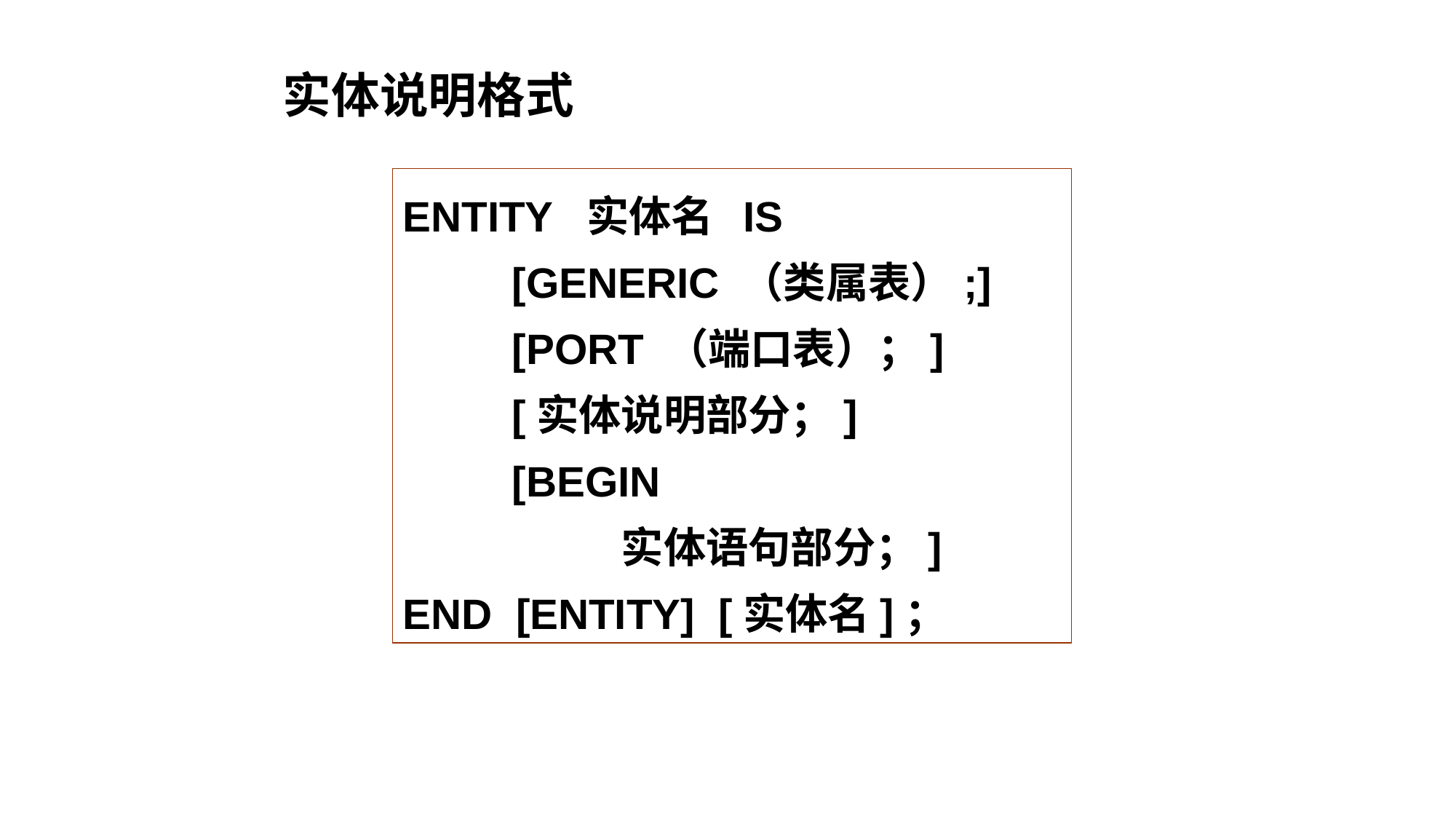

实体说明格式
ENTITY  实体名  IS
	[GENERIC （类属表）;]
	[PORT （端口表）；]
	[实体说明部分；]
	[BEGIN
		实体语句部分；]
END  [ENTITY]  [实体名]；